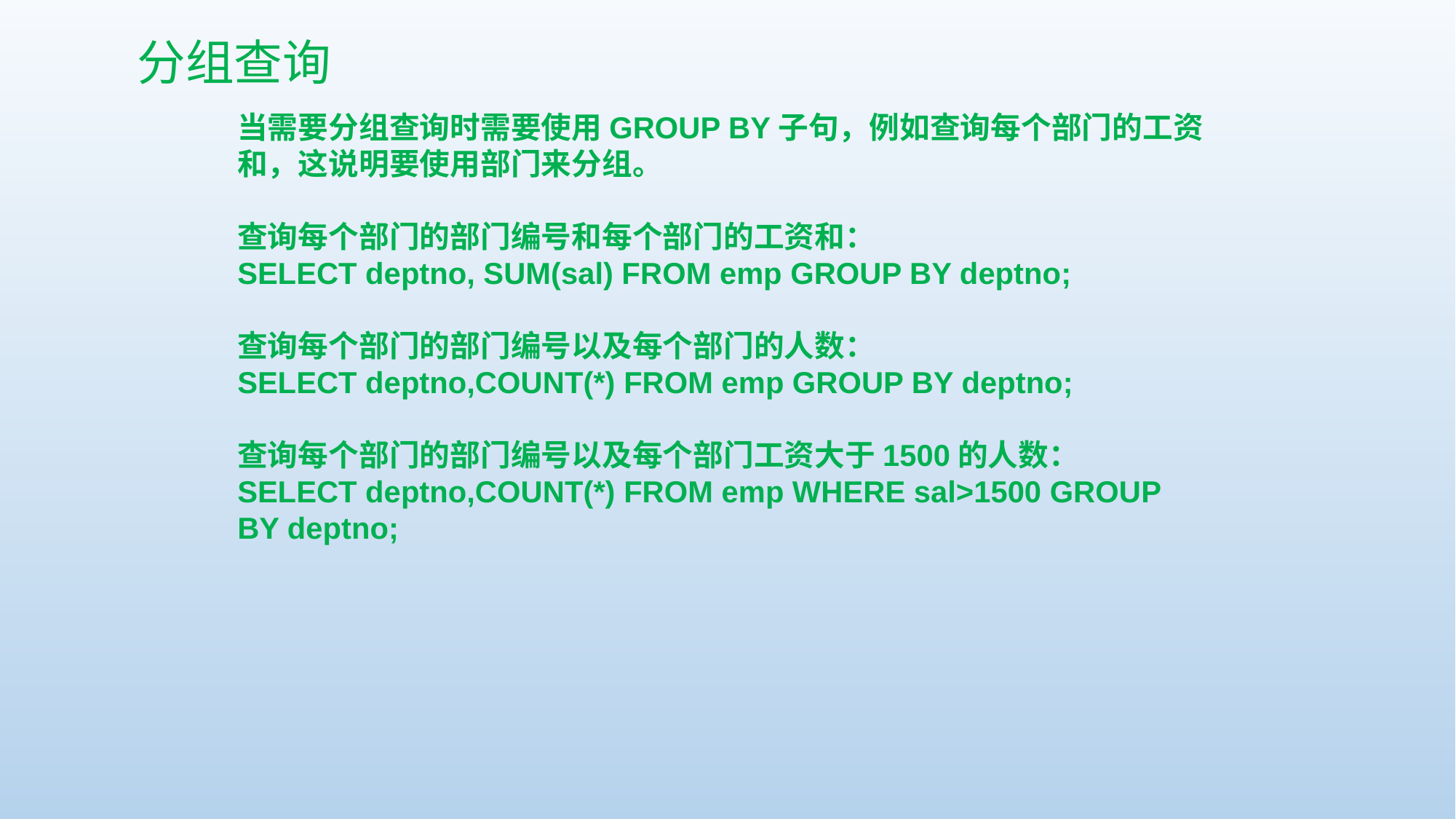

分组查询
当需要分组查询时需要使用GROUP BY子句，例如查询每个部门的工资和，这说明要使用部门来分组。

查询每个部门的部门编号和每个部门的工资和：
SELECT deptno, SUM(sal) FROM emp GROUP BY deptno;

查询每个部门的部门编号以及每个部门的人数：
SELECT deptno,COUNT(*) FROM emp GROUP BY deptno;

查询每个部门的部门编号以及每个部门工资大于1500的人数：
SELECT deptno,COUNT(*) FROM emp WHERE sal>1500 GROUP BY deptno;